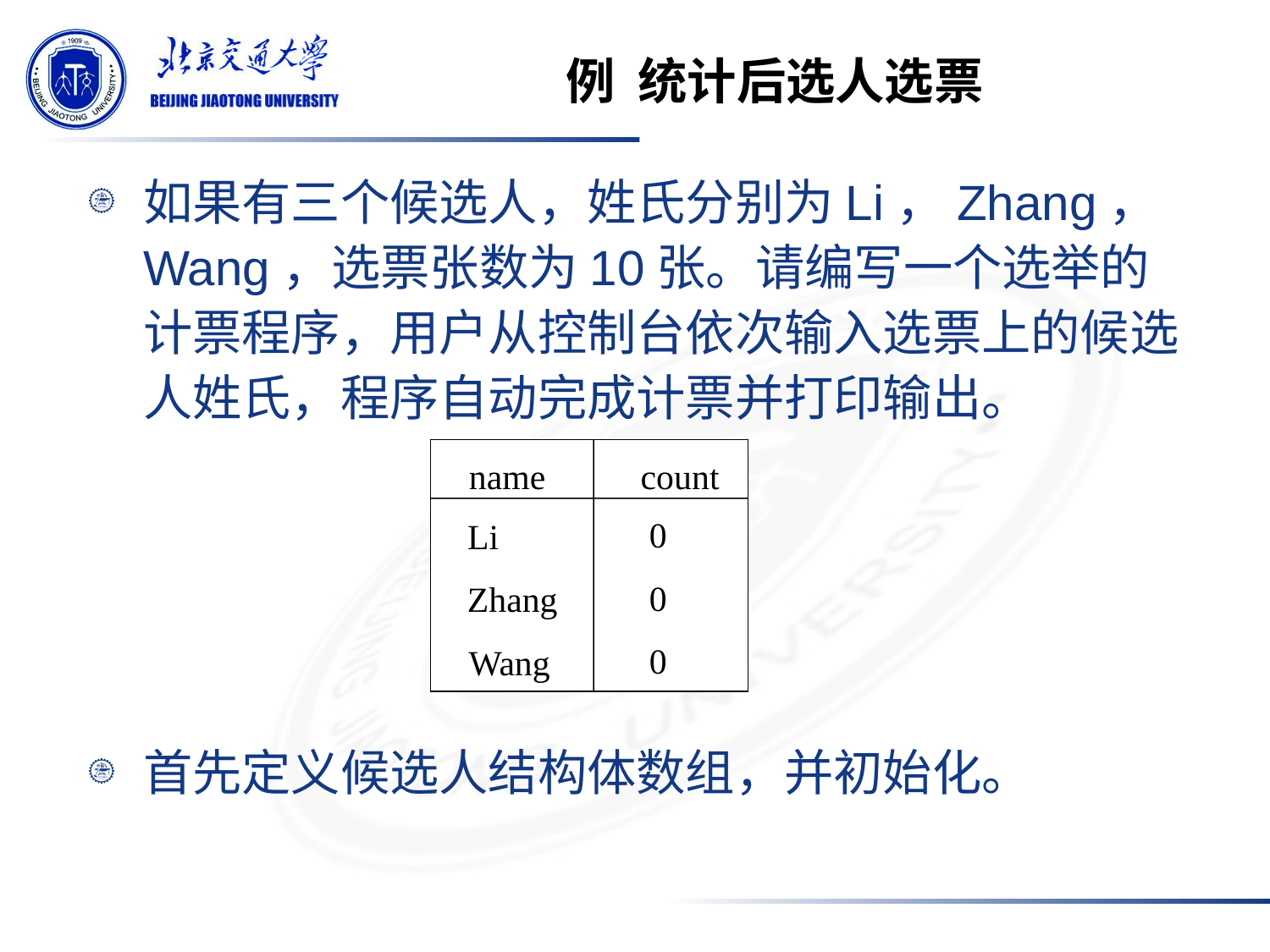

# 例  统计后选人选票
如果有三个候选人，姓氏分别为Li，Zhang，Wang，选票张数为10张。请编写一个选举的计票程序，用户从控制台依次输入选票上的候选人姓氏，程序自动完成计票并打印输出。

首先定义候选人结构体数组，并初始化。

name
count

0
Li
0
Zhang
0
Wang